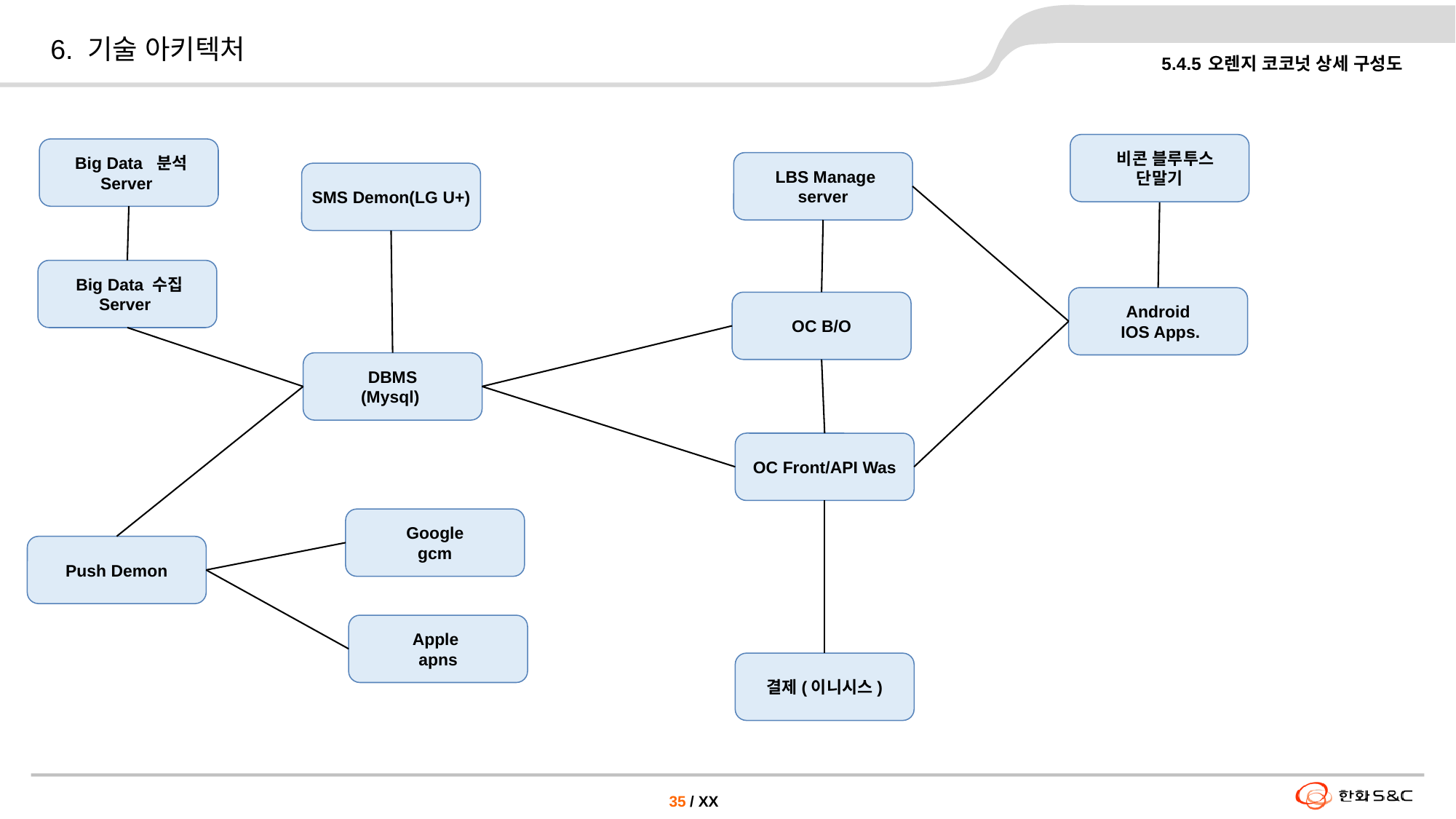

# 6. 기술 아키텍처
5.4.5 오렌지 코코넛 상세 구성도
  비콘 블루투스
단말기
 Big Data  분석
Server
 LBS Manage
server
SMS Demon(LG U+)
 Big Data 수집
Server
Android
 IOS Apps.
OC B/O
DBMS
(Mysql)
OC Front/API Was
Google
gcm
Push Demon
Apple
apns
결제(이니시스)